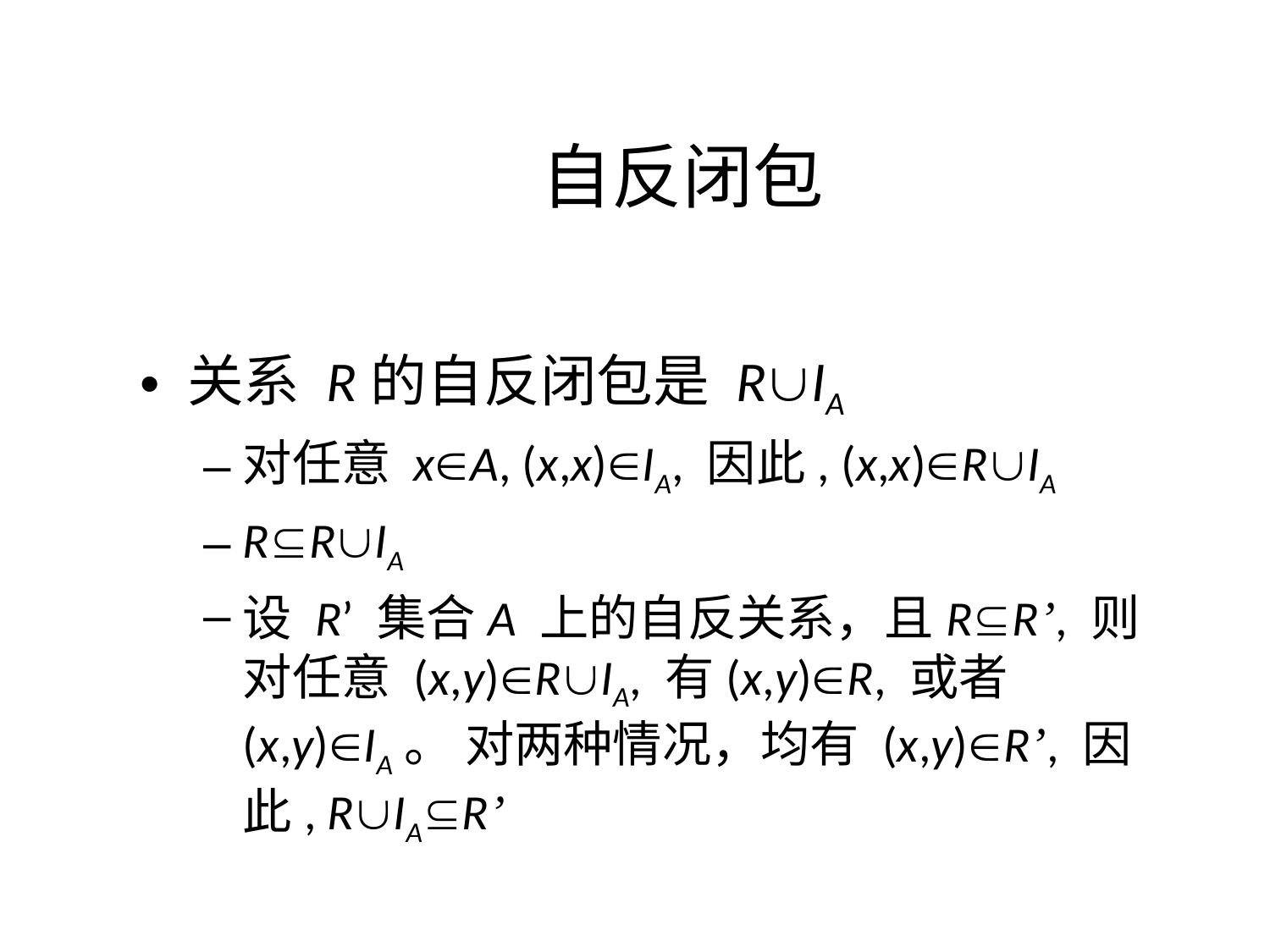

# 自反闭包
关系 R的自反闭包是 R∪IA
对任意 x∈A, (x,x)∈IA, 因此, (x,x)∈R∪IA
R⊆R∪IA
设 R’ 集合A 上的自反关系，且R⊆R’, 则对任意 (x,y)∈R∪IA, 有(x,y)∈R, 或者 (x,y)∈IA。 对两种情况，均有 (x,y)∈R’, 因此, R∪IA⊆R’